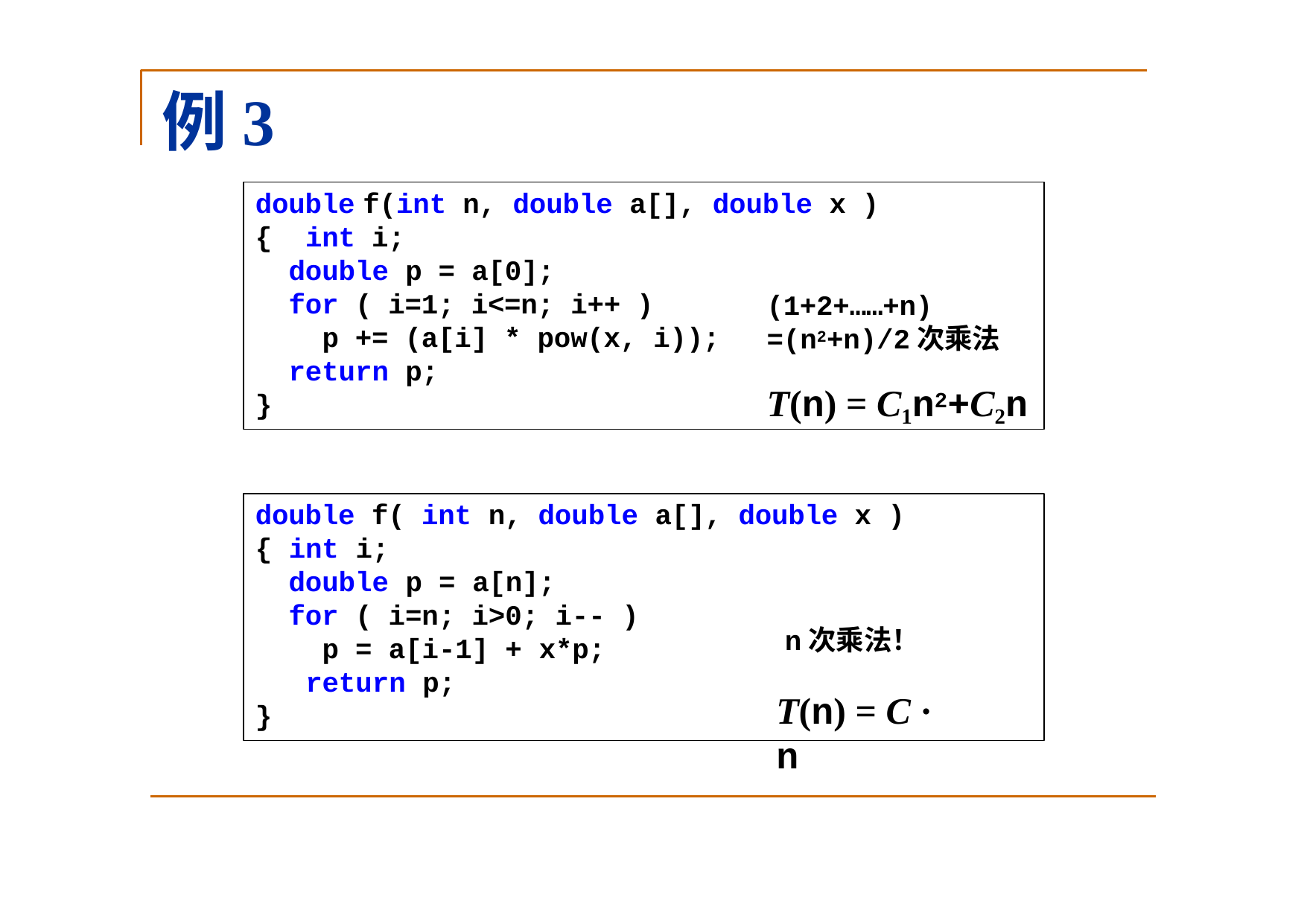

# 例3

double f(int n, double a[], double x )
{  int i;
double p = a[0];
for ( i=1; i<=n; i++ )
p += (a[i] * pow(x, i)); return p;
(1+2+……+n)
=(n2+n)/2次乘法
T(n) = C1n2+C2n
}

double f( int n, double a[], double x )
{ int i;
double p = a[n];
for ( i=n; i>0; i-- )
n次乘法！
p = a[i-1] + x*p;  return p;
T(n) = C · n
}